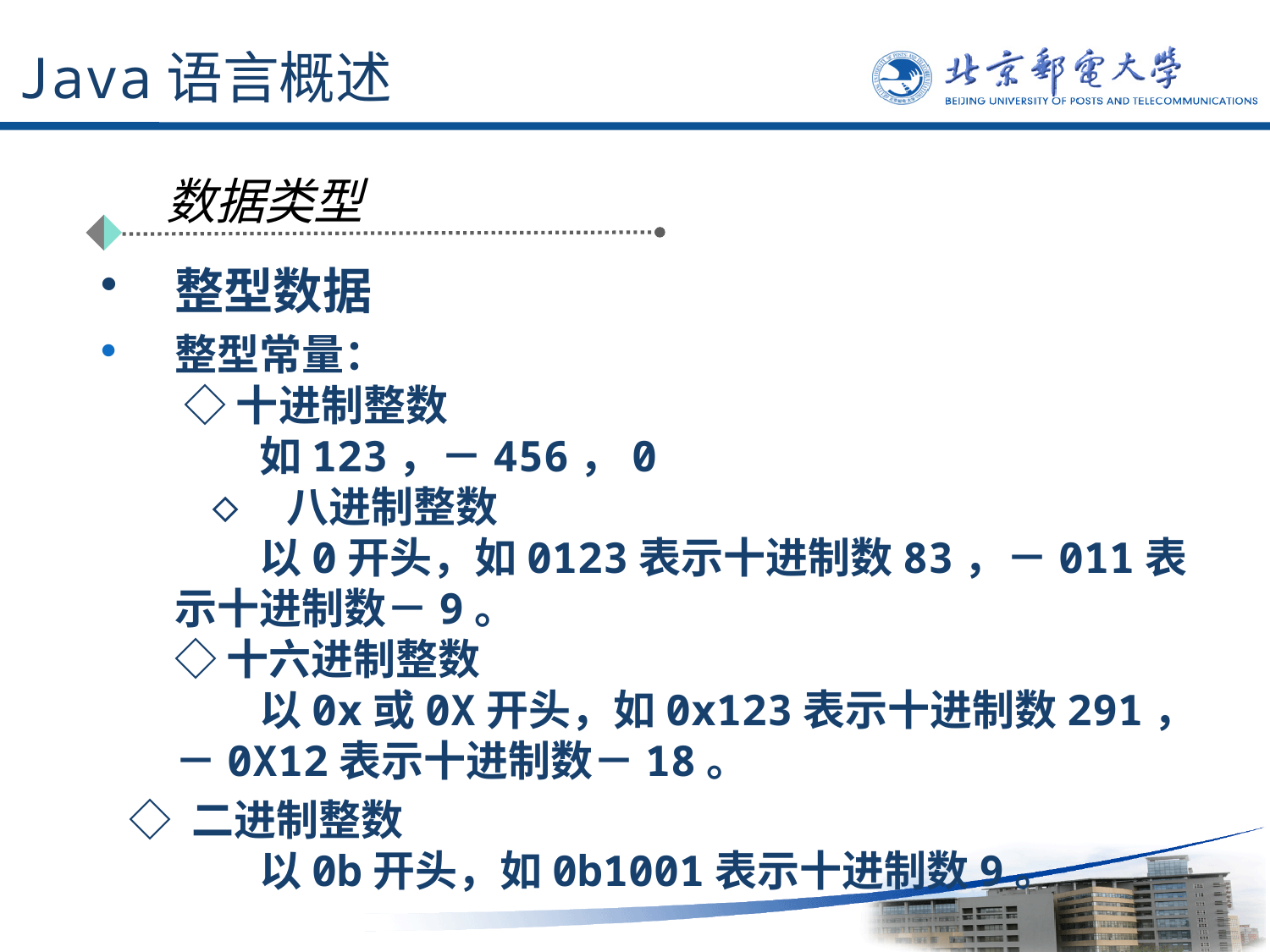

# Java语言概述

数据类型

整型数据
整型常量：
 ◇ 十进制整数
　　如123，－456，0
 ◇ 八进制整数
　　以0开头，如0123表示十进制数83，－011表示十进制数－9。
◇ 十六进制整数
　　以0x或0X开头，如0x123表示十进制数291，－0X12表示十进制数－18。
   ◇ 二进制整数
　　以0b开头，如0b1001表示十进制数9。